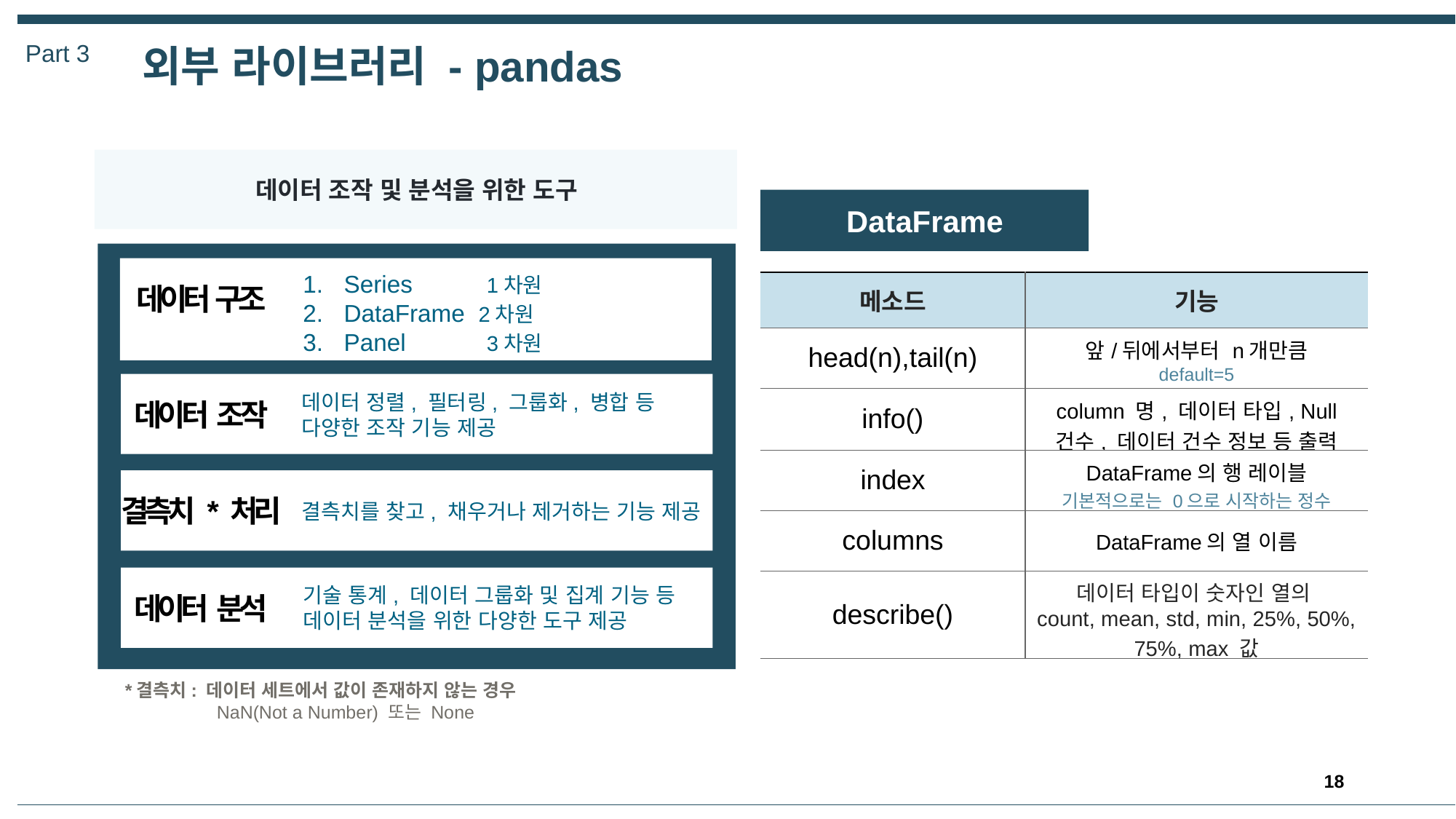

Part 3
외부 라이브러리 - pandas

데이터 조작 및 분석을 위한 도구

DataFrame

Series           1차원
DataFrame  2차원
Panel            3차원
| 메소드 | 기능 |
| --- | --- |
| head(n),tail(n) | 앞/뒤에서부터 n개만큼 default=5 |
| info() | column 명, 데이터 타입, Null 건수, 데이터 건수 정보 등 출력 |
| index | DataFrame의 행 레이블 기본적으로는 0으로 시작하는 정수 |
| columns | DataFrame의 열 이름 |
| describe() | 데이터 타입이 숫자인 열의 count, mean, std, min, 25%, 50%, 75%, max 값 |
데이터  구조
함수
함수
이미지
이미지

데이터 정렬, 필터링, 그룹화, 병합 등
다양한 조작 기능 제공
데이터   조작

결측치 * 처리
결측치를 찾고, 채우거나 제거하는 기능 제공

기술 통계, 데이터 그룹화 및 집계 기능 등
데이터 분석을 위한 다양한 도구 제공
데이터   분석
*결측치: 데이터 세트에서 값이 존재하지 않는 경우
                  NaN(Not a Number) 또는 None
18